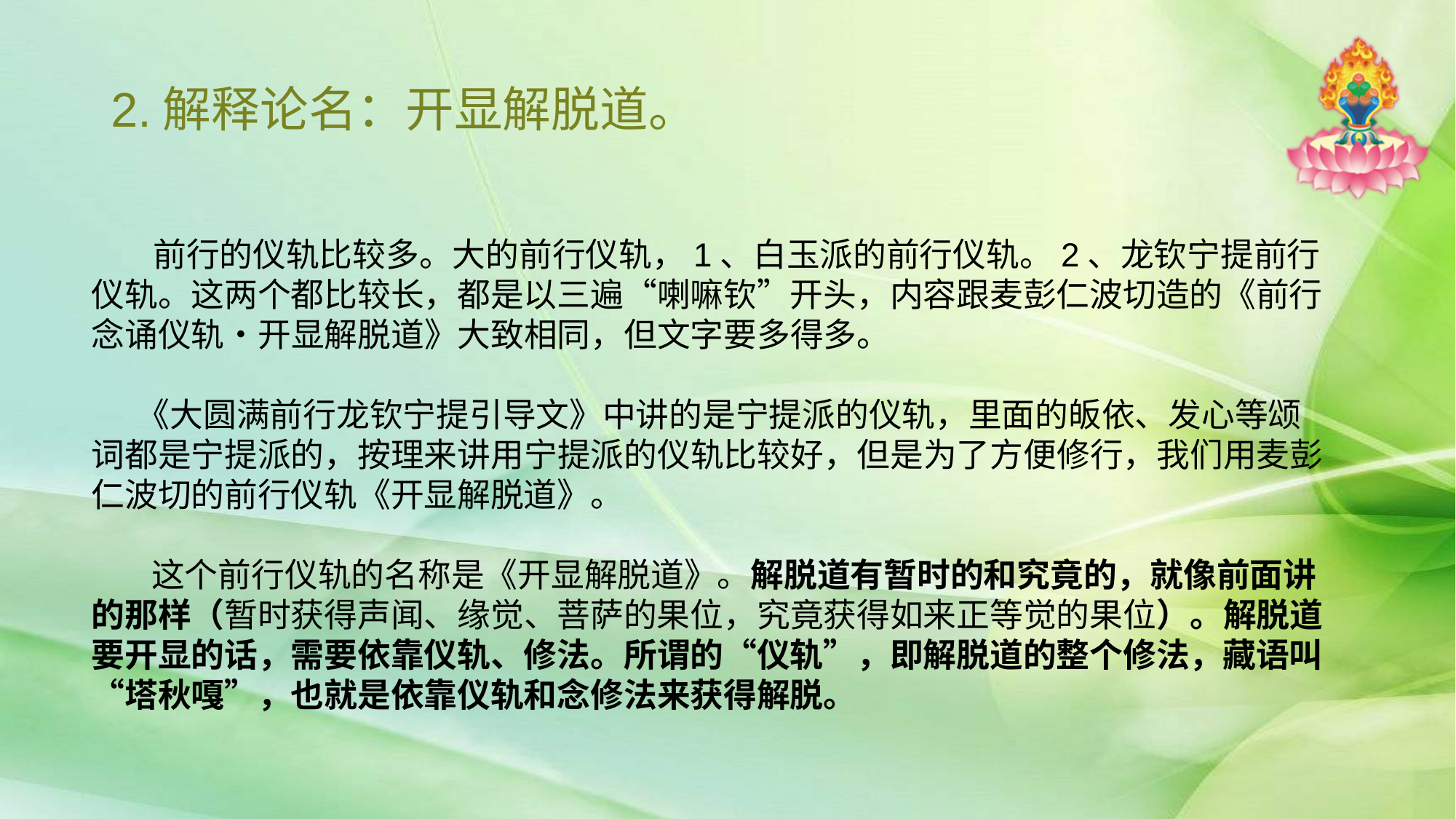

# 2.解释论名：开显解脱道。
       前行的仪轨比较多。大的前行仪轨，1、白玉派的前行仪轨。2、龙钦宁提前行仪轨。这两个都比较长，都是以三遍“喇嘛钦”开头，内容跟麦彭仁波切造的《前行念诵仪轨•开显解脱道》大致相同，但文字要多得多。

     《大圆满前行龙钦宁提引导文》中讲的是宁提派的仪轨，里面的皈依、发心等颂词都是宁提派的，按理来讲用宁提派的仪轨比较好，但是为了方便修行，我们用麦彭仁波切的前行仪轨《开显解脱道》。

       这个前行仪轨的名称是《开显解脱道》。解脱道有暂时的和究竟的，就像前面讲的那样（暂时获得声闻、缘觉、菩萨的果位，究竟获得如来正等觉的果位）。解脱道要开显的话，需要依靠仪轨、修法。所谓的“仪轨”，即解脱道的整个修法，藏语叫“塔秋嘎”，也就是依靠仪轨和念修法来获得解脱。